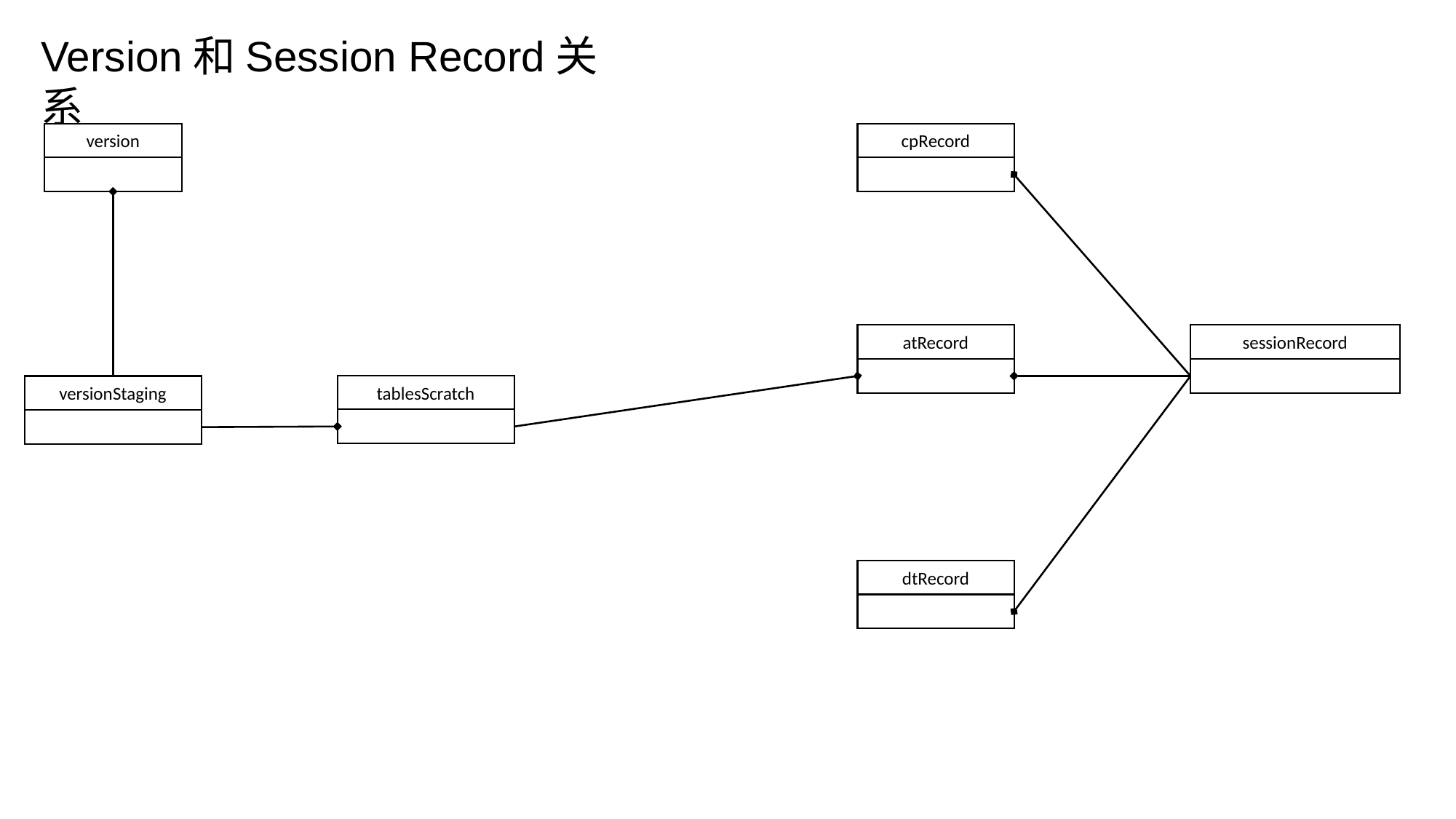

Version和Session Record关系
version

cpRecord

atRecord

sessionRecord

tablesScratch

versionStaging

dtRecord